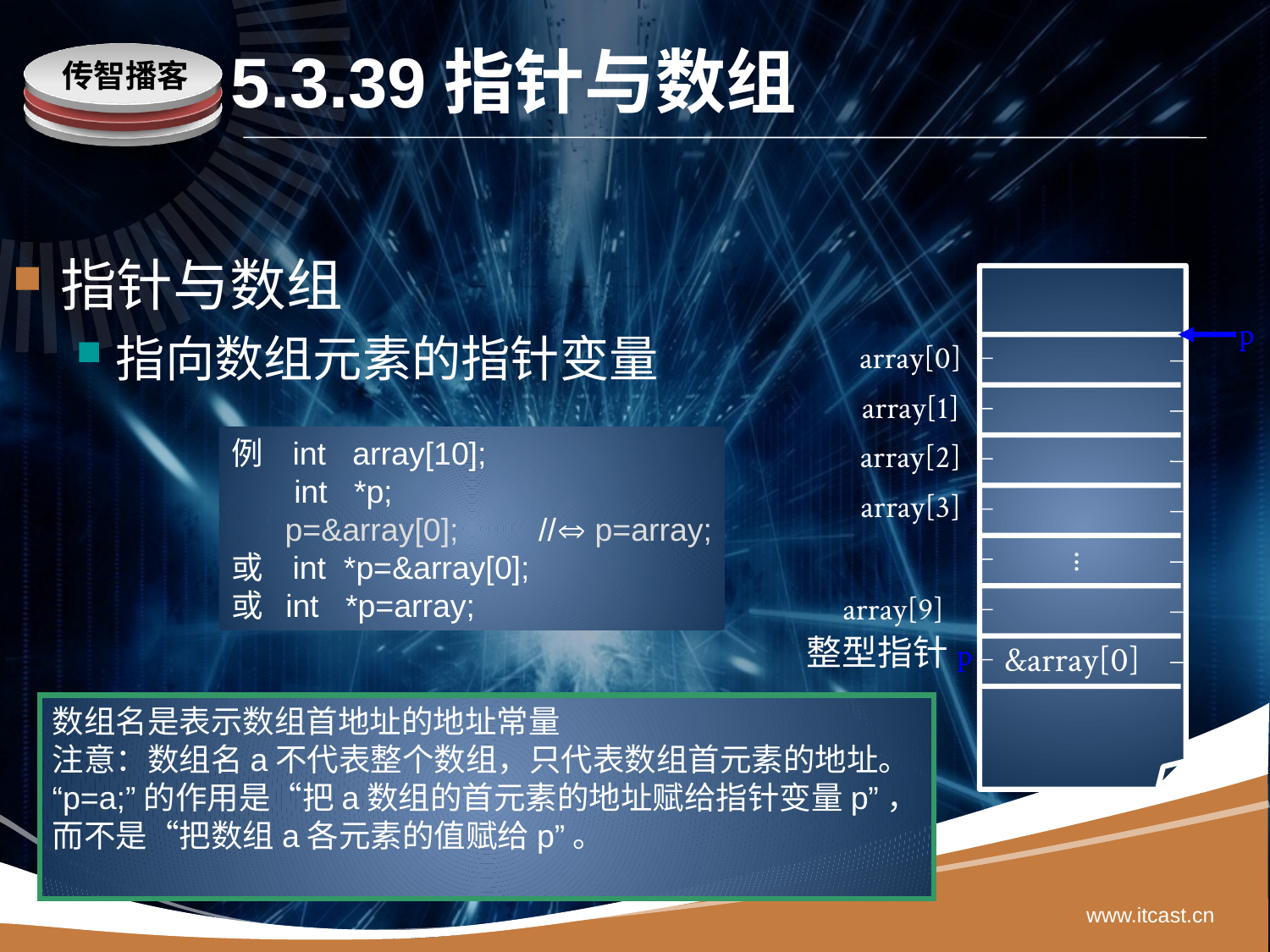

# 5.3.39指针与数组
指针与数组
指向数组元素的指针变量

array[0]

array[1]
array[2]
array[3]
...
array[9]
p

整型指针p
&array[0]
例   int   array[10];
       int   *p;
      p=&array[0];         //⇔ p=array;
或   int  *p=&array[0];
或  int   *p=array;
数组名是表示数组首地址的地址常量
注意：数组名a不代表整个数组，只代表数组首元素的地址。
“p=a;”的作用是“把a数组的首元素的地址赋给指针变量p”，
而不是“把数组a各元素的值赋给p”。

www.itcast.cn